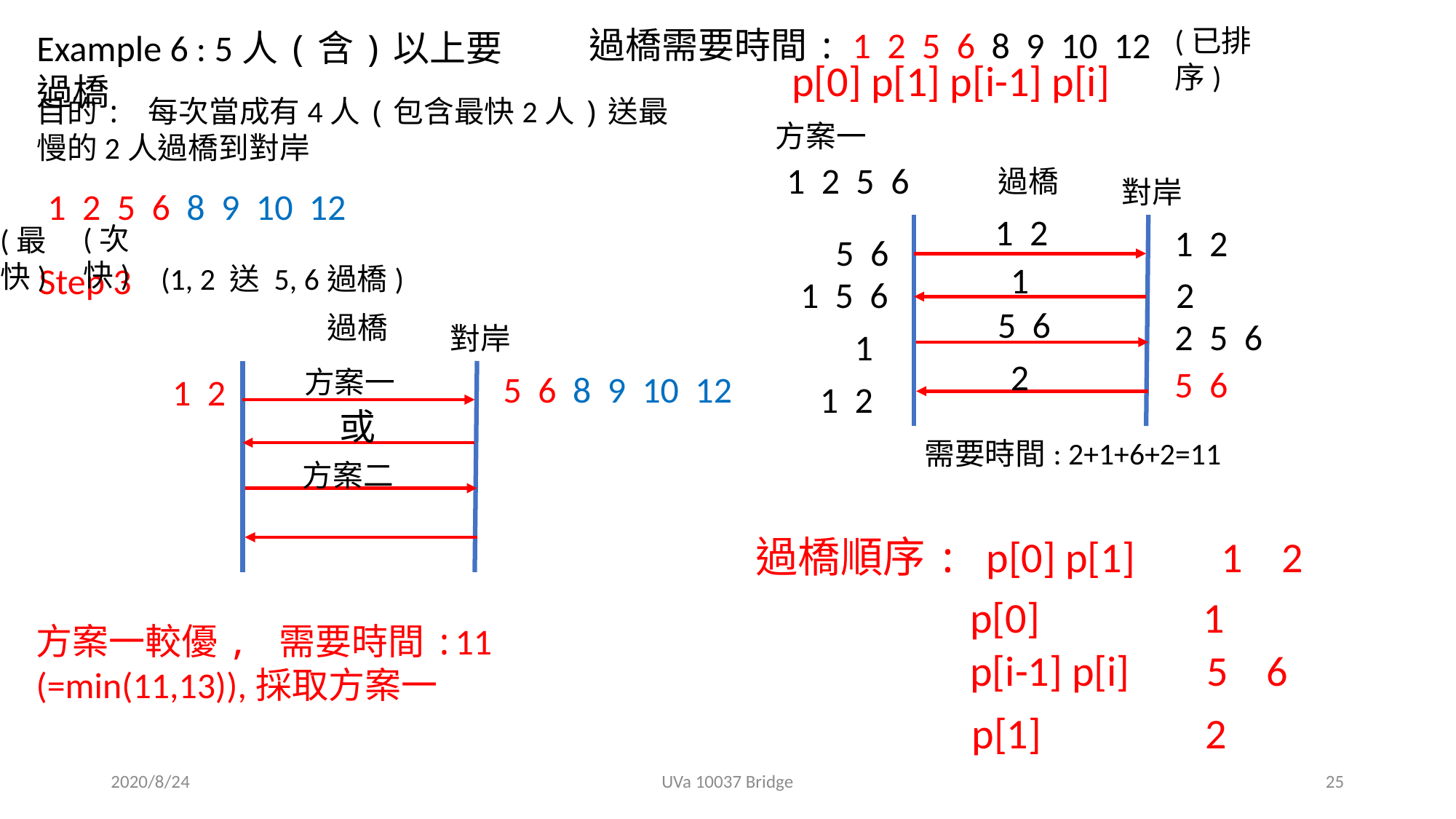

(已排序)
過橋需要時間:
1  2  5  6  8  9  10  12
Example 6 : 5人(含)以上要過橋
p[0] p[1] p[i-1] p[i]
目的: 每次當成有4人(包含最快2人)送最慢的2人過橋到對岸
方案一
1  2  5  6
過橋
對岸
1  2
1  2
5  6
1
2
1  5  6
5  6
2  5  6
1
2
5  6
1  2
1  2  5  6  8  9  10  12
(次快)
(最快)
Step 3
(1, 2 送 5, 6過橋)
過橋
對岸
方案一
5  6  8  9  10  12
                 1  2
或
需要時間: 2+1+6+2=11
方案二
過橋順序: p[0] p[1]         1    2
p[0]                 1
方案一較優, 需要時間:11 (=min(11,13)),採取方案一
p[i-1] p[i]        5    6
p[1]                 2
2020/8/24
UVa 10037 Bridge
25